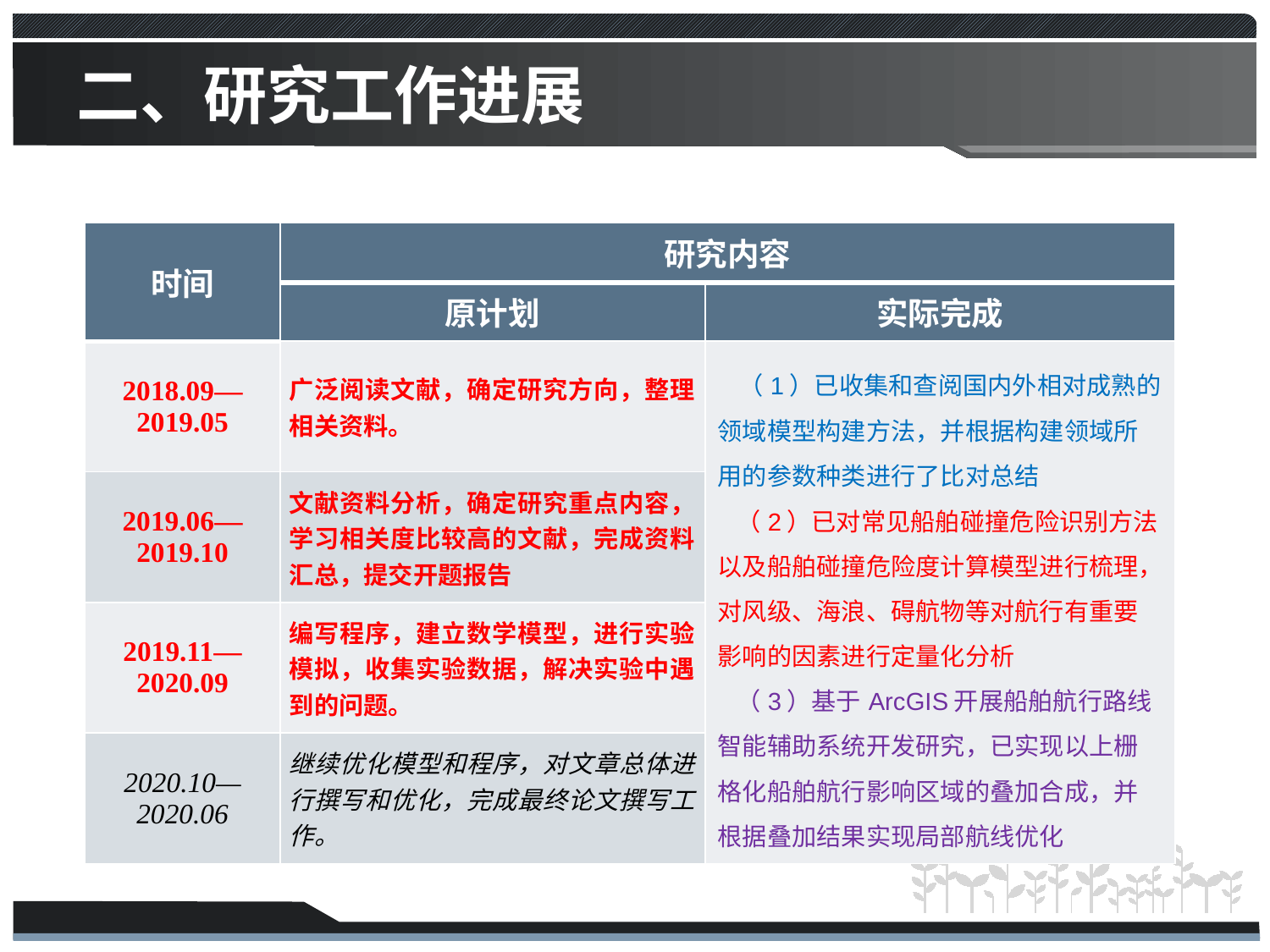

# 二、研究工作进展
| 时间 | 研究内容 |  |
| --- | --- | --- |
|  | 原计划 | 实际完成 |
| 2018.09— 2019.05 | 广泛阅读文献，确定研究方向，整理相关资料。 | （1）已收集和查阅国内外相对成熟的领域模型构建方法，并根据构建领域所用的参数种类进行了比对总结 （2）已对常见船舶碰撞危险识别方法以及船舶碰撞危险度计算模型进行梳理，对风级、海浪、碍航物等对航行有重要影响的因素进行定量化分析 （3）基于ArcGIS开展船舶航行路线智能辅助系统开发研究，已实现以上栅格化船舶航行影响区域的叠加合成，并根据叠加结果实现局部航线优化 |
| 2019.06— 2019.10 | 文献资料分析，确定研究重点内容，学习相关度比较高的文献，完成资料汇总，提交开题报告 |  |
| 2019.11— 2020.09 | 编写程序，建立数学模型，进行实验模拟，收集实验数据，解决实验中遇到的问题。 |  |
| 2020.10— 2020.06 | 继续优化模型和程序，对文章总体进行撰写和优化，完成最终论文撰写工作。 |  |